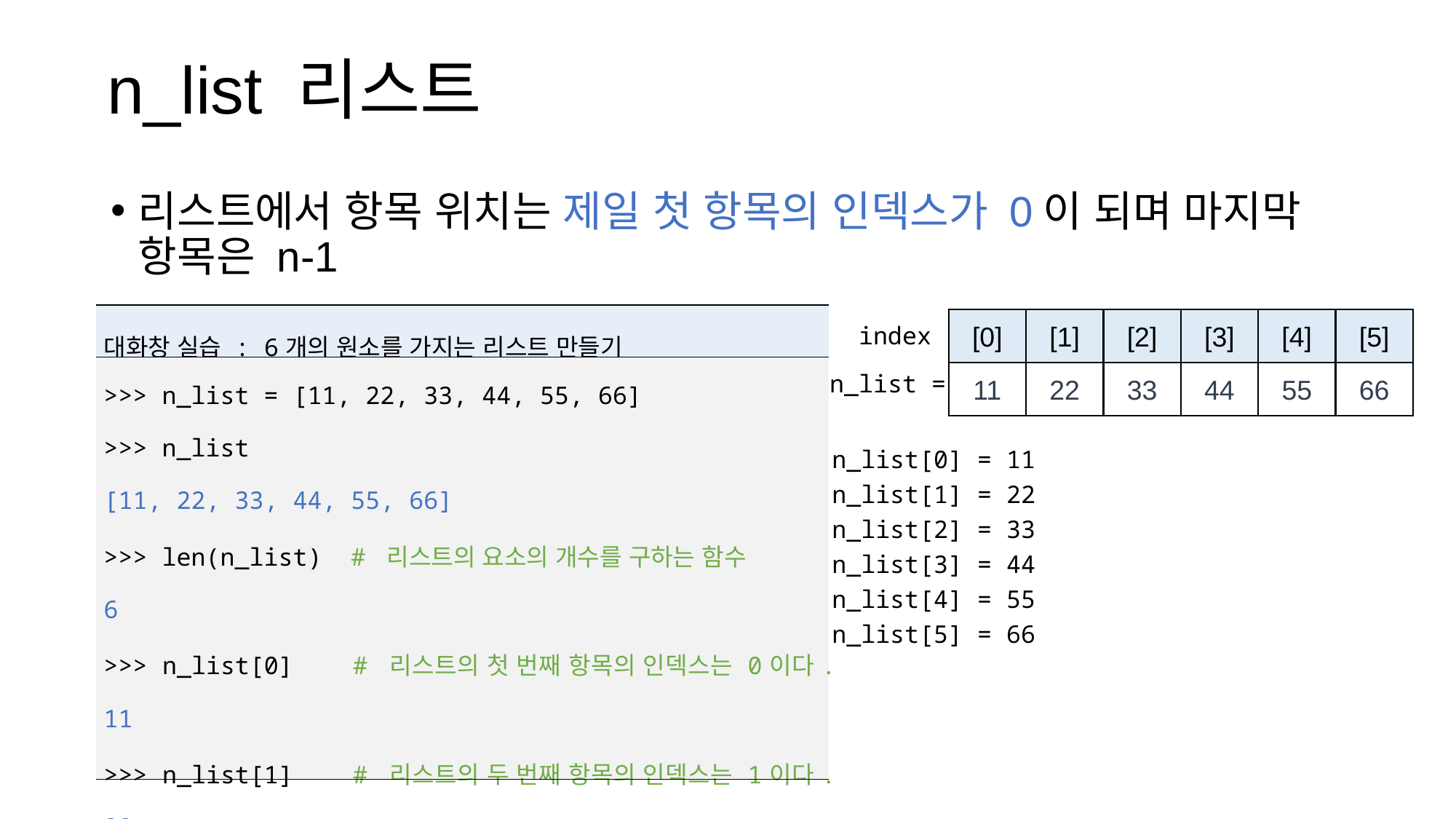

# n_list 리스트
리스트에서 항목 위치는 제일 첫 항목의 인덱스가 0이 되며 마지막 항목은 n-1

| 대화창 실습 : 6개의 원소를 가지는 리스트 만들기 |
| --- |
| >>> n\_list = [11, 22, 33, 44, 55, 66] >>> n\_list [11, 22, 33, 44, 55, 66] >>> len(n\_list) # 리스트의 요소의 개수를 구하는 함수 6 >>> n\_list[0] # 리스트의 첫 번째 항목의 인덱스는 0이다. 11 >>> n\_list[1] # 리스트의 두 번째 항목의 인덱스는 1이다. 22 |
[0]
[1]
[2]
[3]
[4]
[5]
index
11
22
33
44
55
66
n_list =
n_list[0] = 11
n_list[1] = 22
n_list[2] = 33
n_list[3] = 44
n_list[4] = 55
n_list[5] = 66